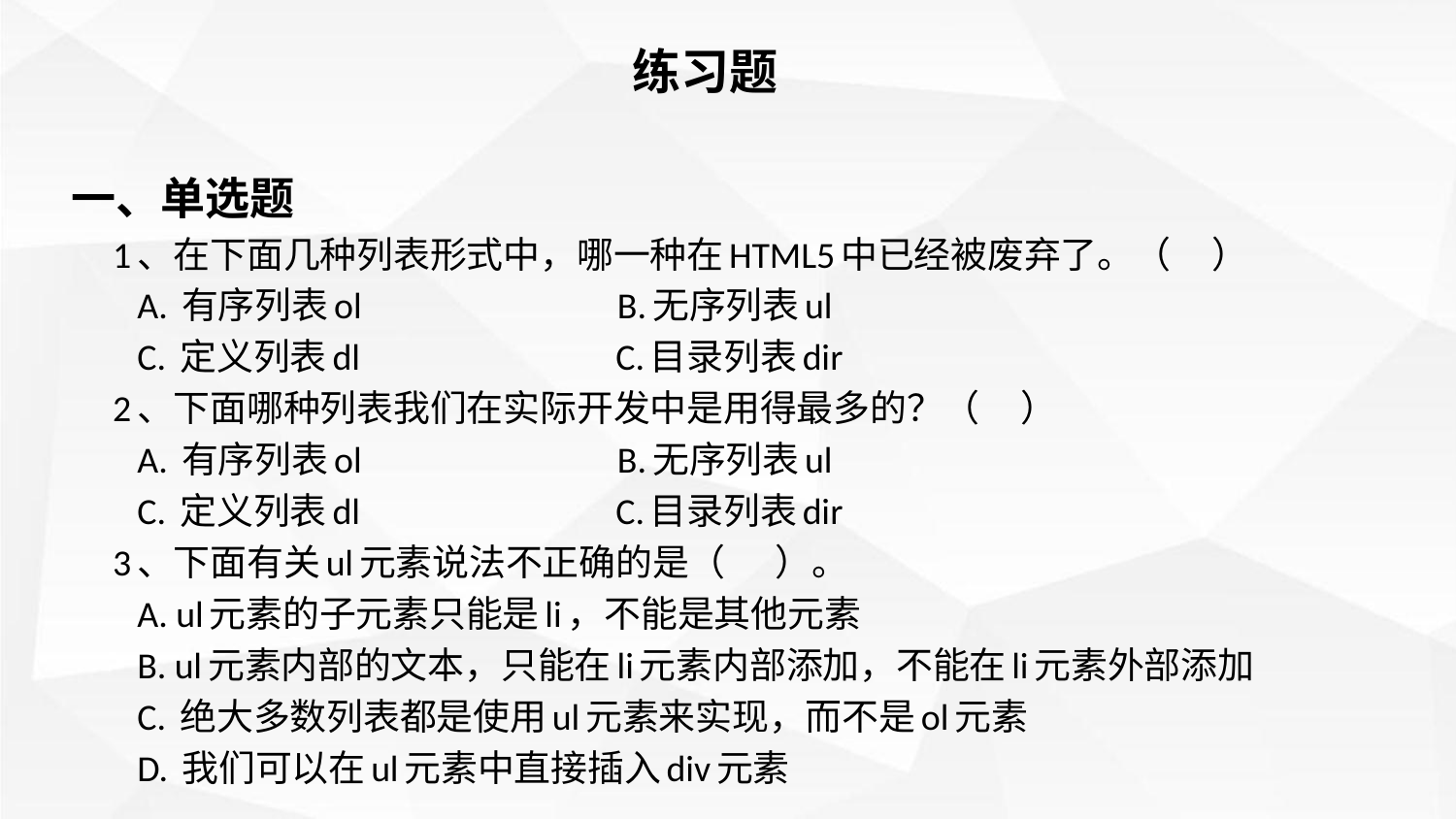

练习题
一、单选题
     1、在下面几种列表形式中，哪一种在HTML5中已经被废弃了。（     ）
        A. 有序列表ol                               B.无序列表ul
        C. 定义列表dl                               C.目录列表dir
     2、下面哪种列表我们在实际开发中是用得最多的？（     ）
        A. 有序列表ol                               B.无序列表ul
        C. 定义列表dl                               C.目录列表dir
     3、下面有关ul元素说法不正确的是（      ）。
        A. ul元素的子元素只能是li，不能是其他元素
        B. ul元素内部的文本，只能在li元素内部添加，不能在li元素外部添加
        C. 绝大多数列表都是使用ul元素来实现，而不是ol元素
        D. 我们可以在ul元素中直接插入div元素